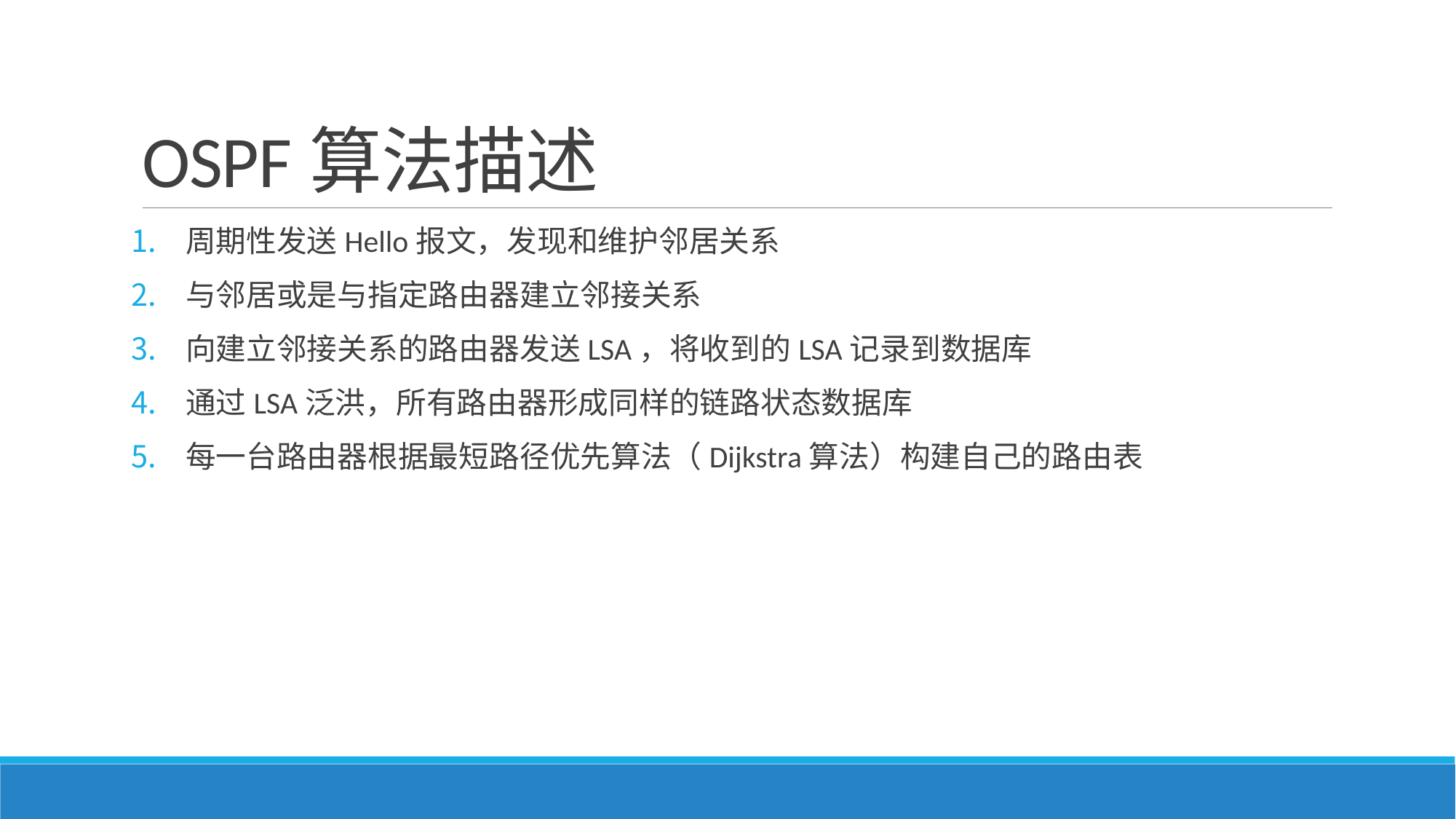

# OSPF算法描述
周期性发送Hello报文，发现和维护邻居关系
与邻居或是与指定路由器建立邻接关系
向建立邻接关系的路由器发送LSA，将收到的LSA记录到数据库
通过LSA泛洪，所有路由器形成同样的链路状态数据库
每一台路由器根据最短路径优先算法（Dijkstra算法）构建自己的路由表